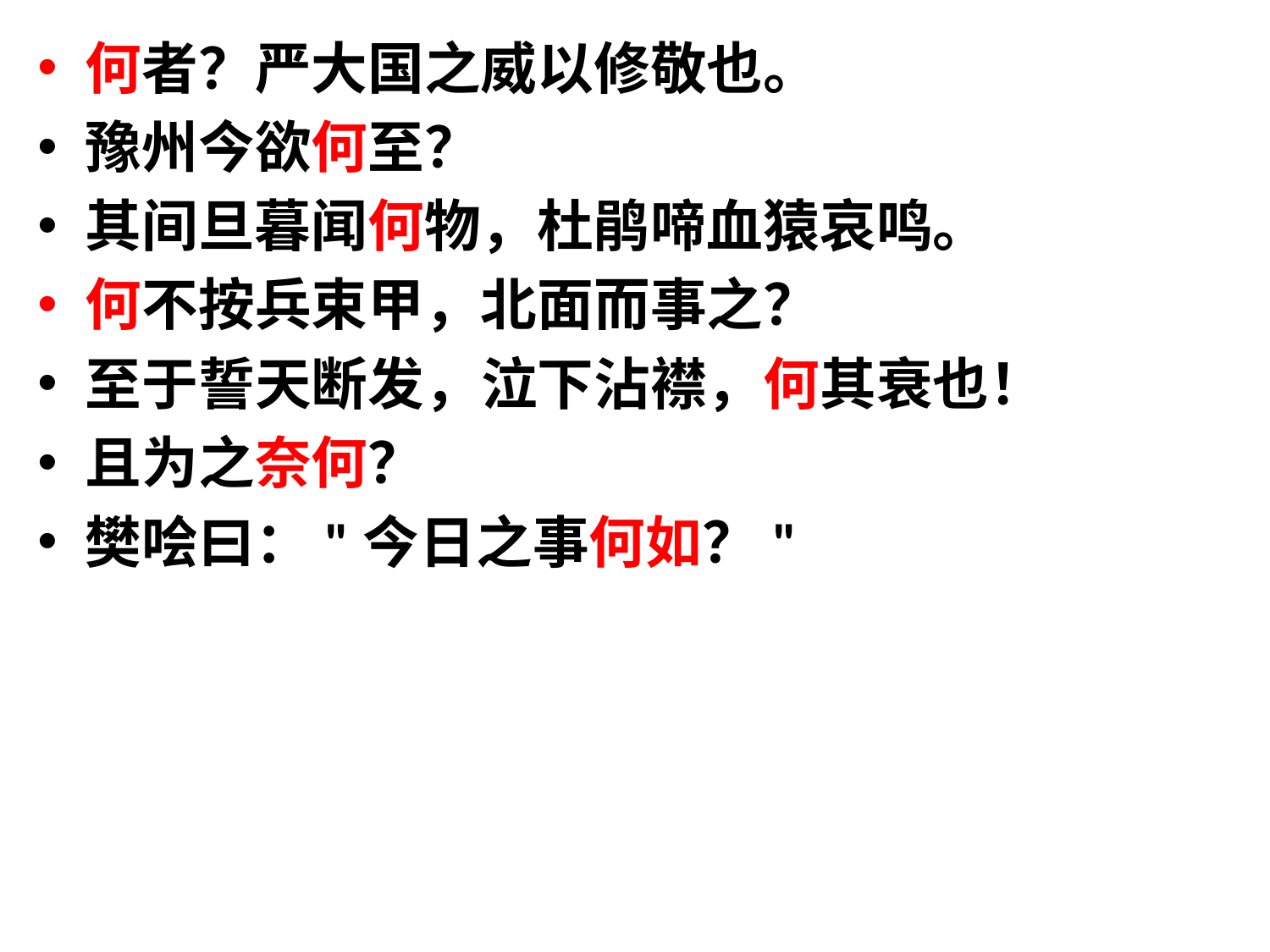

何者？严大国之威以修敬也。
豫州今欲何至？
其间旦暮闻何物，杜鹃啼血猿哀鸣。
何不按兵束甲，北面而事之？
至于誓天断发，泣下沾襟，何其衰也！
且为之奈何？
樊哙曰："今日之事何如？"